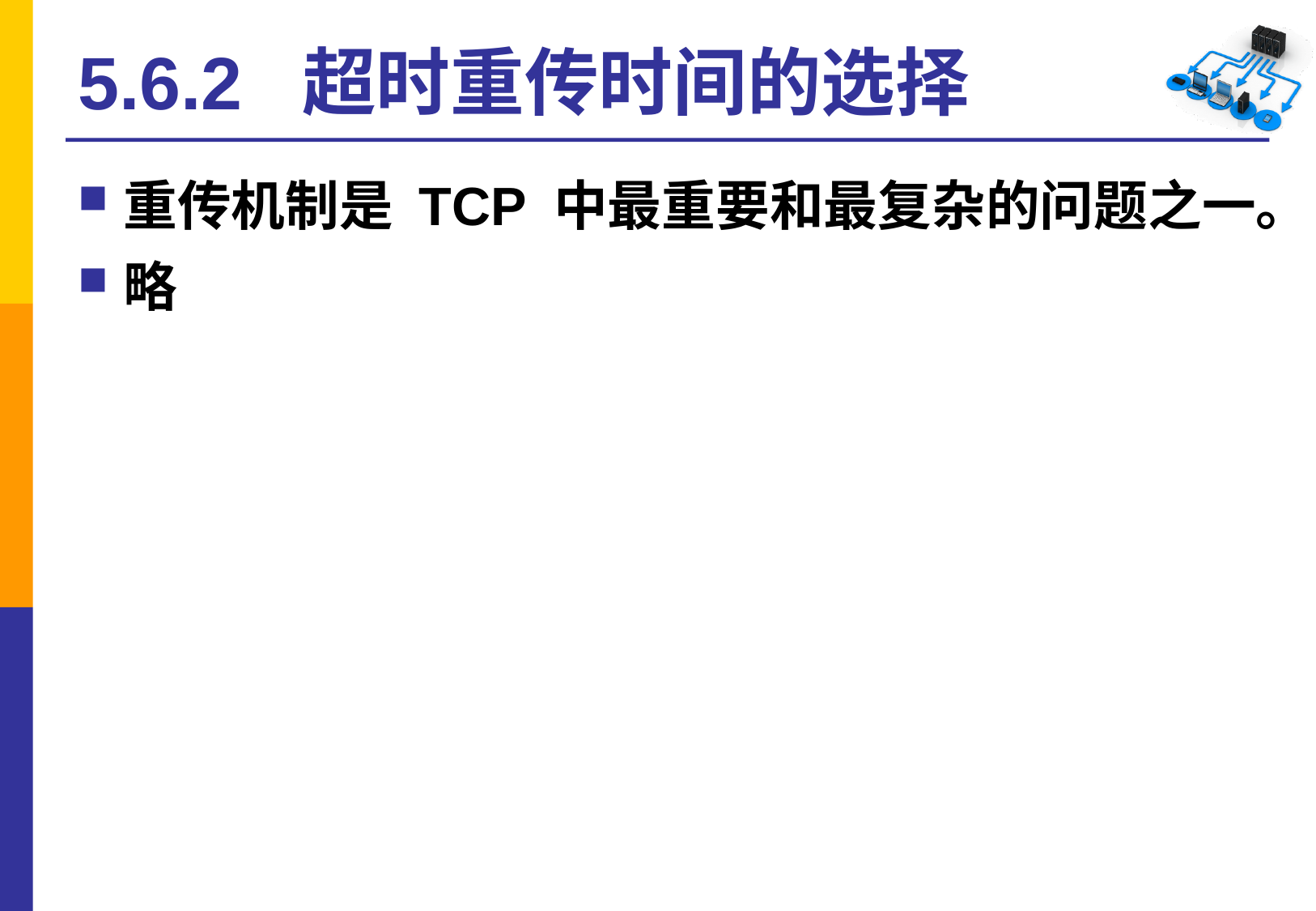

# 5.6.2  超时重传时间的选择
重传机制是 TCP 中最重要和最复杂的问题之一。
略